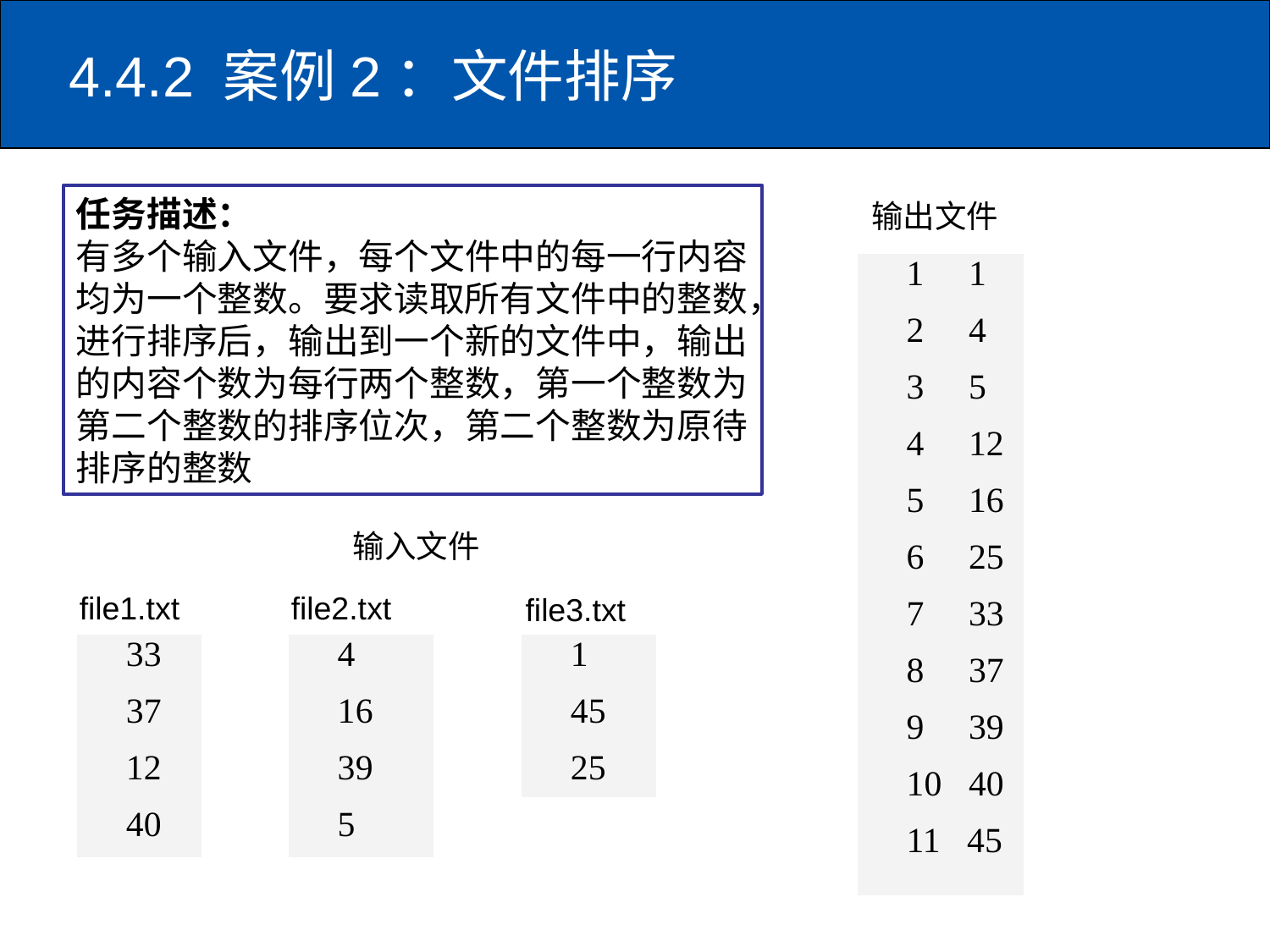

# 4.4.2 案例2：文件排序
任务描述：
有多个输入文件，每个文件中的每一行内容均为一个整数。要求读取所有文件中的整数，进行排序后，输出到一个新的文件中，输出的内容个数为每行两个整数，第一个整数为第二个整数的排序位次，第二个整数为原待排序的整数
输出文件
| 1 1 2 4 3 5 4 12 5 16 6 25 7 33 8 37 9 39 10 40 11 45 |
| --- |
输入文件
file1.txt
file2.txt
file3.txt
| 33 37 12 40 |
| --- |
| 4 16 39 5 |
| --- |
| 1 45 25 |
| --- |